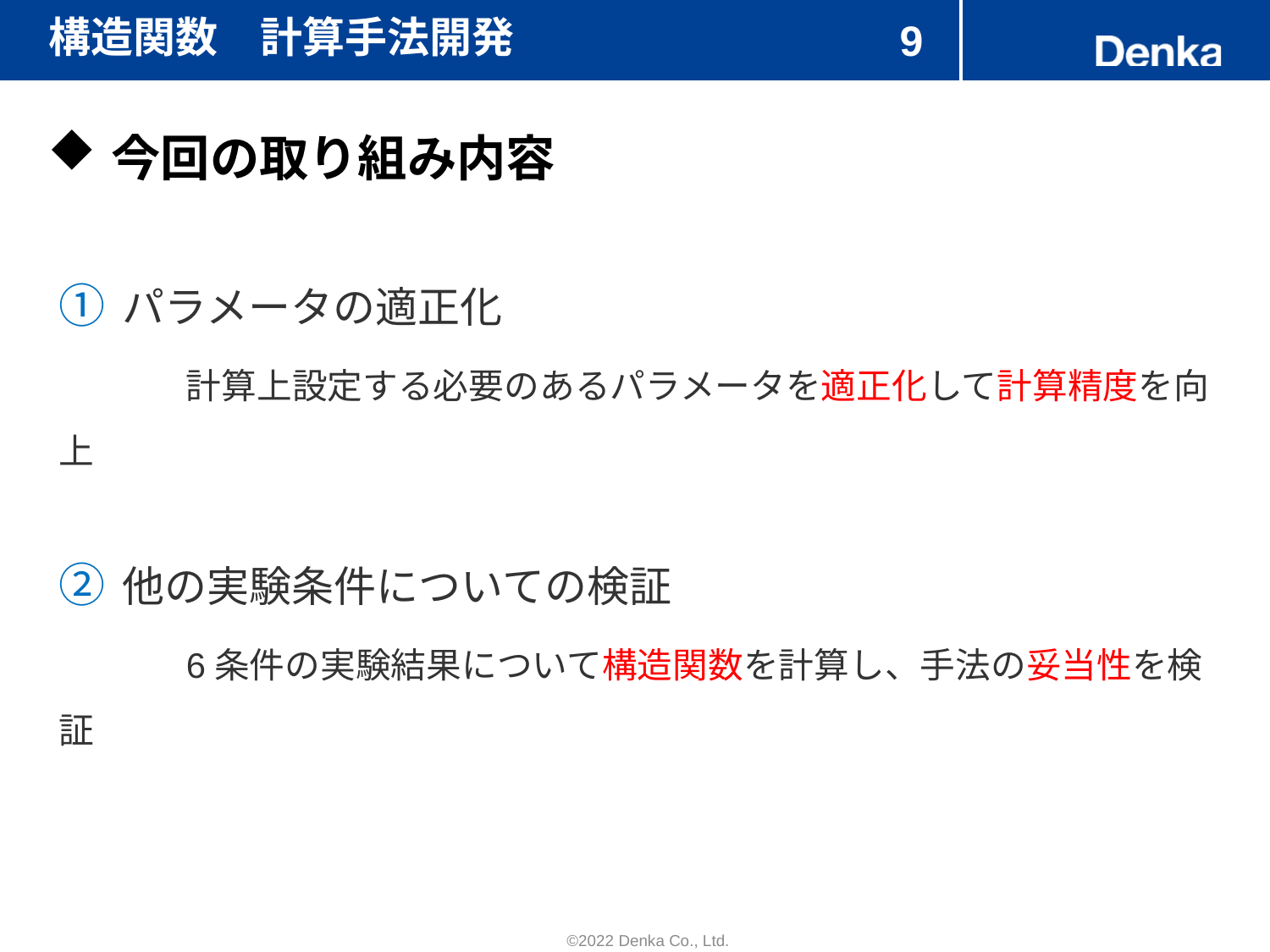

# 構造関数　計算手法開発
9
今回の取り組み内容
パラメータの適正化
	計算上設定する必要のあるパラメータを適正化して計算精度を向上

他の実験条件についての検証
	6条件の実験結果について構造関数を計算し、手法の妥当性を検証